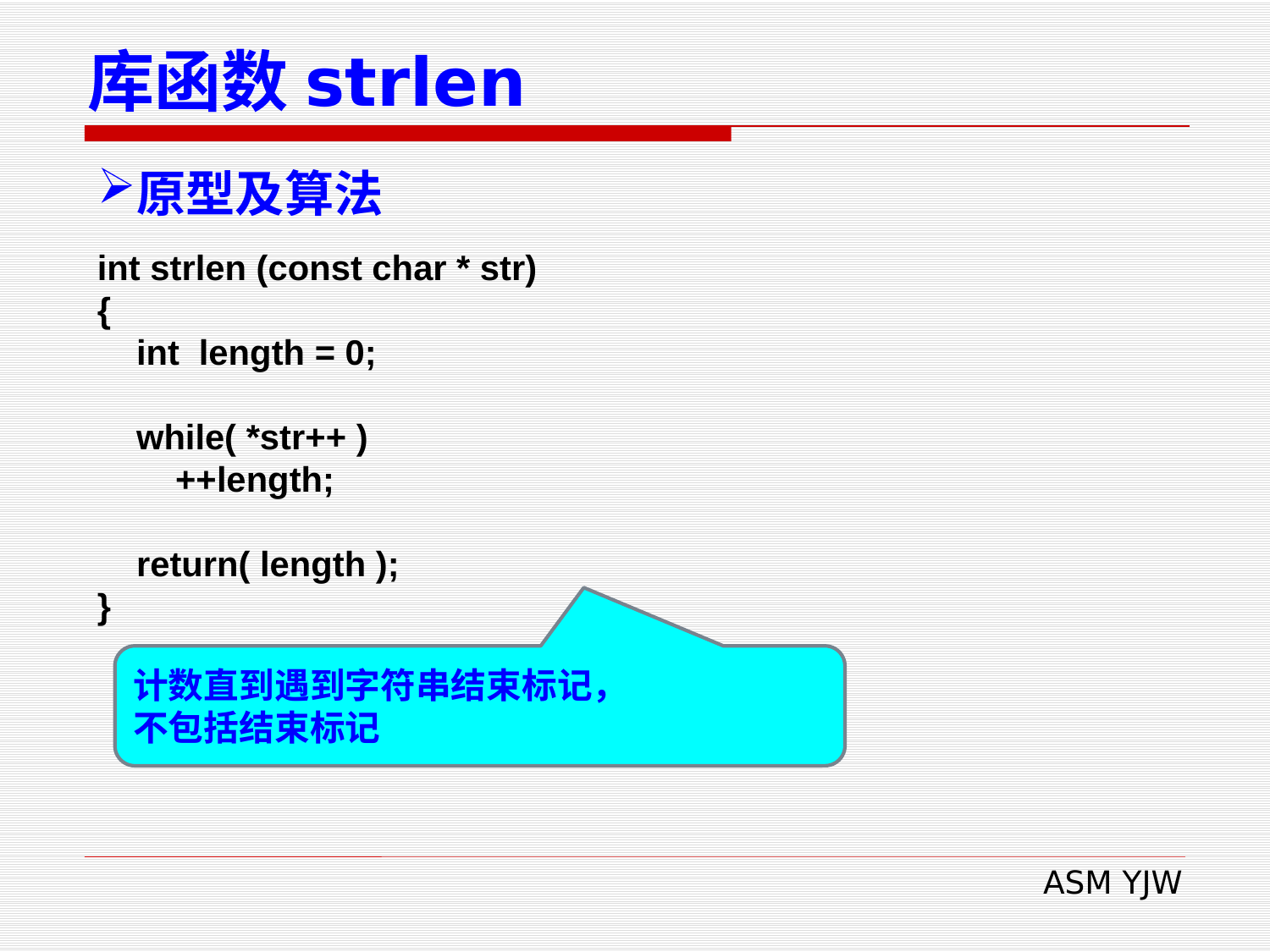

# 库函数strlen
原型及算法
int strlen (const char * str)
{
    int  length = 0;

    while( *str++ )
        ++length;

    return( length );
}
计数直到遇到字符串结束标记，
不包括结束标记